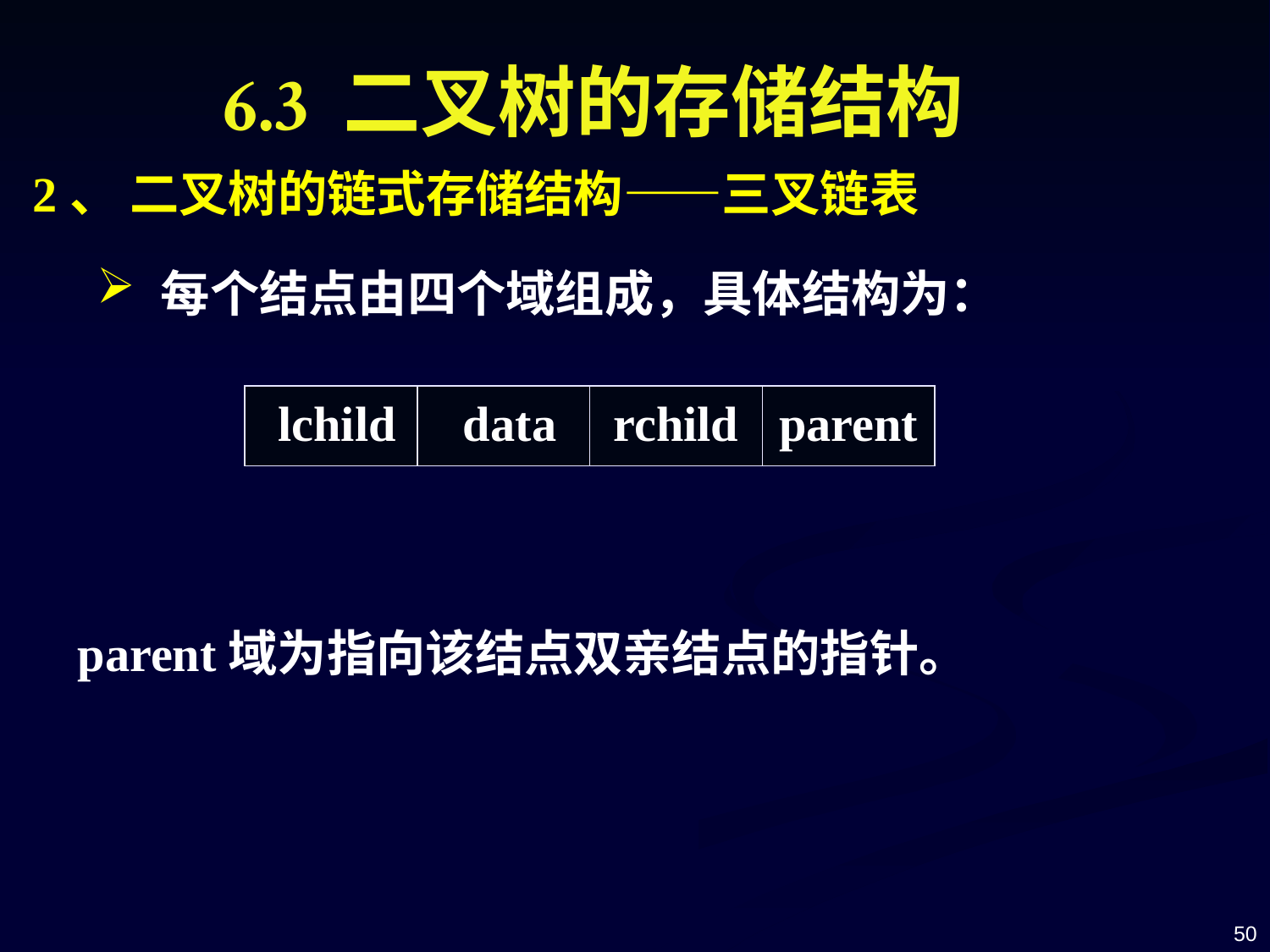

# 6.3 二叉树的存储结构
2、 二叉树的链式存储结构——三叉链表
每个结点由四个域组成，具体结构为：
 lchild
 data
rchild
parent
parent域为指向该结点双亲结点的指针。

50